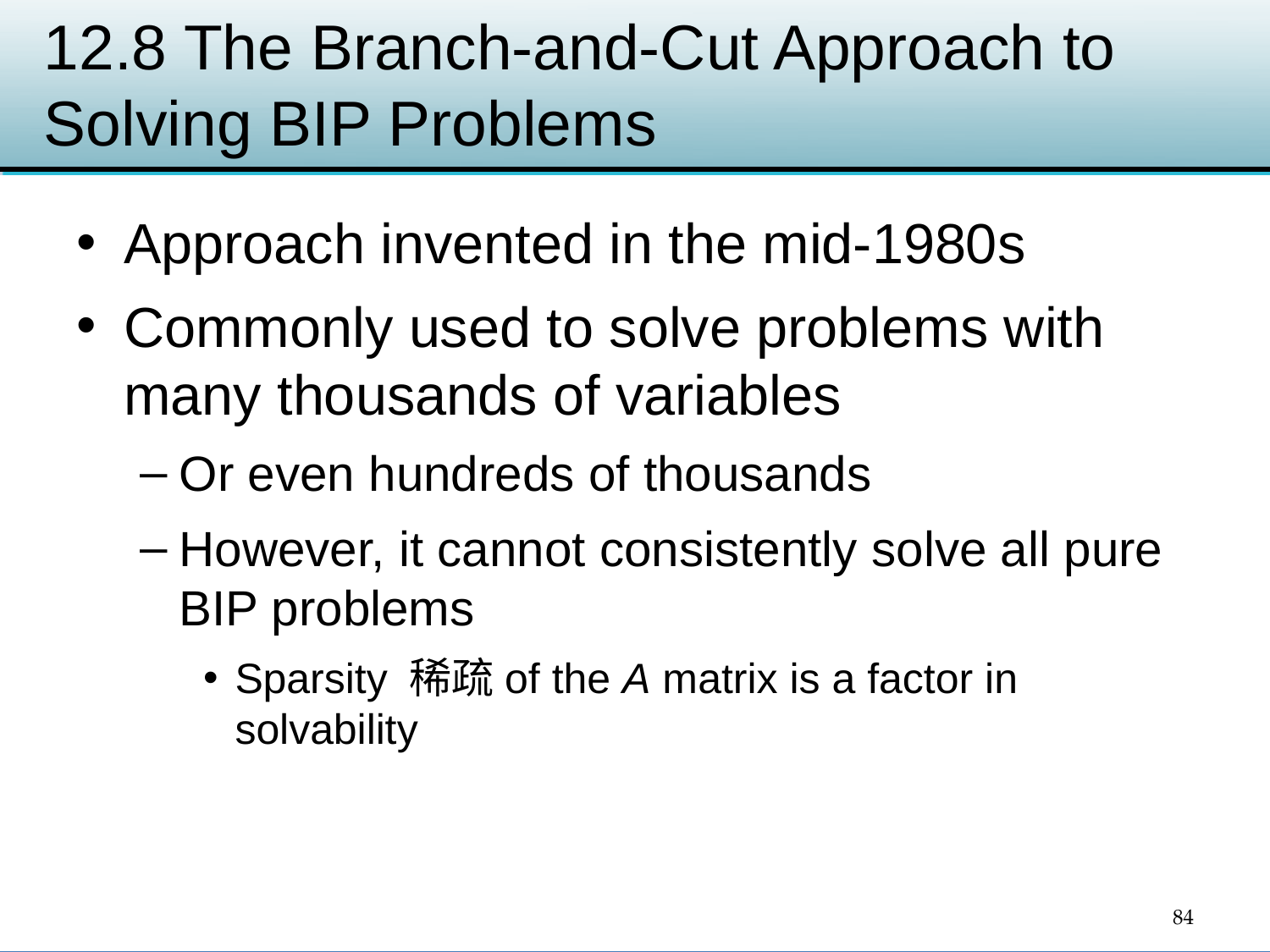

# 12.8 The Branch-and-Cut Approach to Solving BIP Problems
Approach invented in the mid-1980s
Commonly used to solve problems with many thousands of variables
Or even hundreds of thousands
However, it cannot consistently solve all pure BIP problems
Sparsity 稀疏of the A matrix is a factor in solvability
84